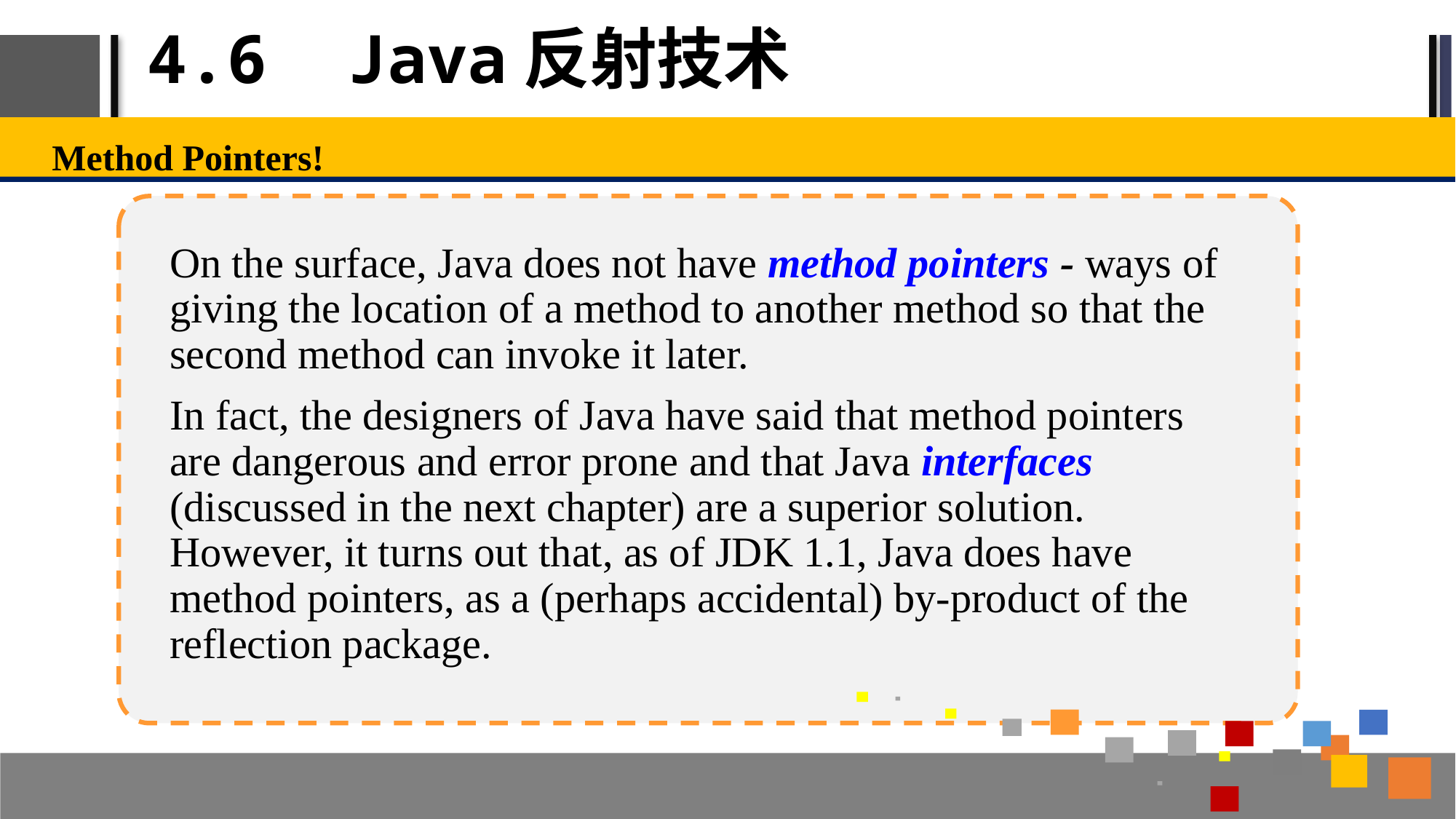

# 4.6  Java反射技术

Method Pointers!

On the surface, Java does not have method pointers - ways of giving the location of a method to another method so that the second method can invoke it later.
In fact, the designers of Java have said that method pointers are dangerous and error prone and that Java interfaces (discussed in the next chapter) are a superior solution. However, it turns out that, as of JDK 1.1, Java does have method pointers, as a (perhaps accidental) by-product of the reflection package.